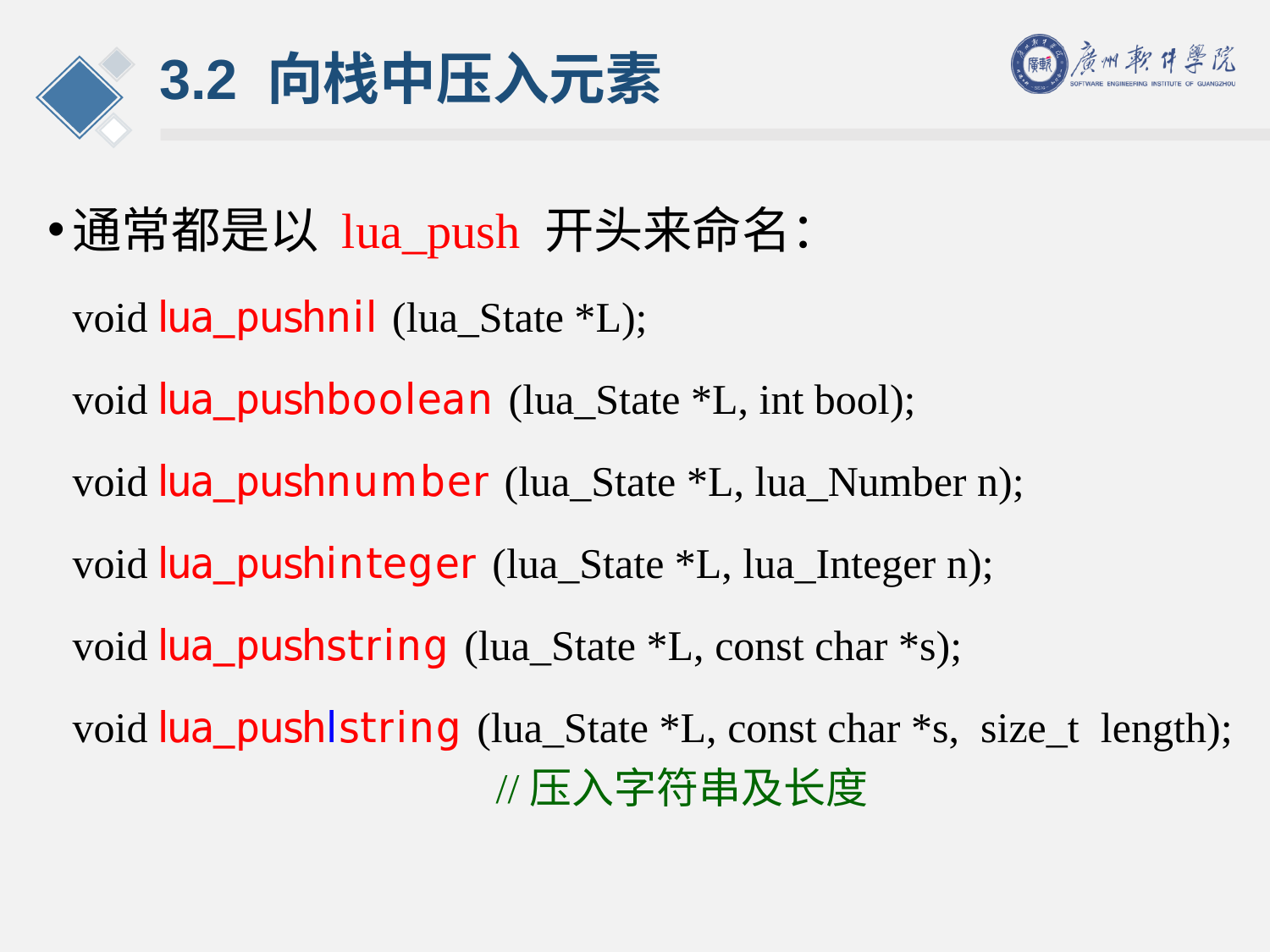

# 3.2 向栈中压入元素
通常都是以 lua_push 开头来命名：
void lua_pushnil (lua_State *L);
void lua_pushboolean (lua_State *L, int bool);
void lua_pushnumber (lua_State *L, lua_Number n);
void lua_pushinteger (lua_State *L, lua_Integer n);
void lua_pushstring (lua_State *L, const char *s);
void lua_pushlstring (lua_State *L, const char *s,  size_t  length);
                                        //压入字符串及长度